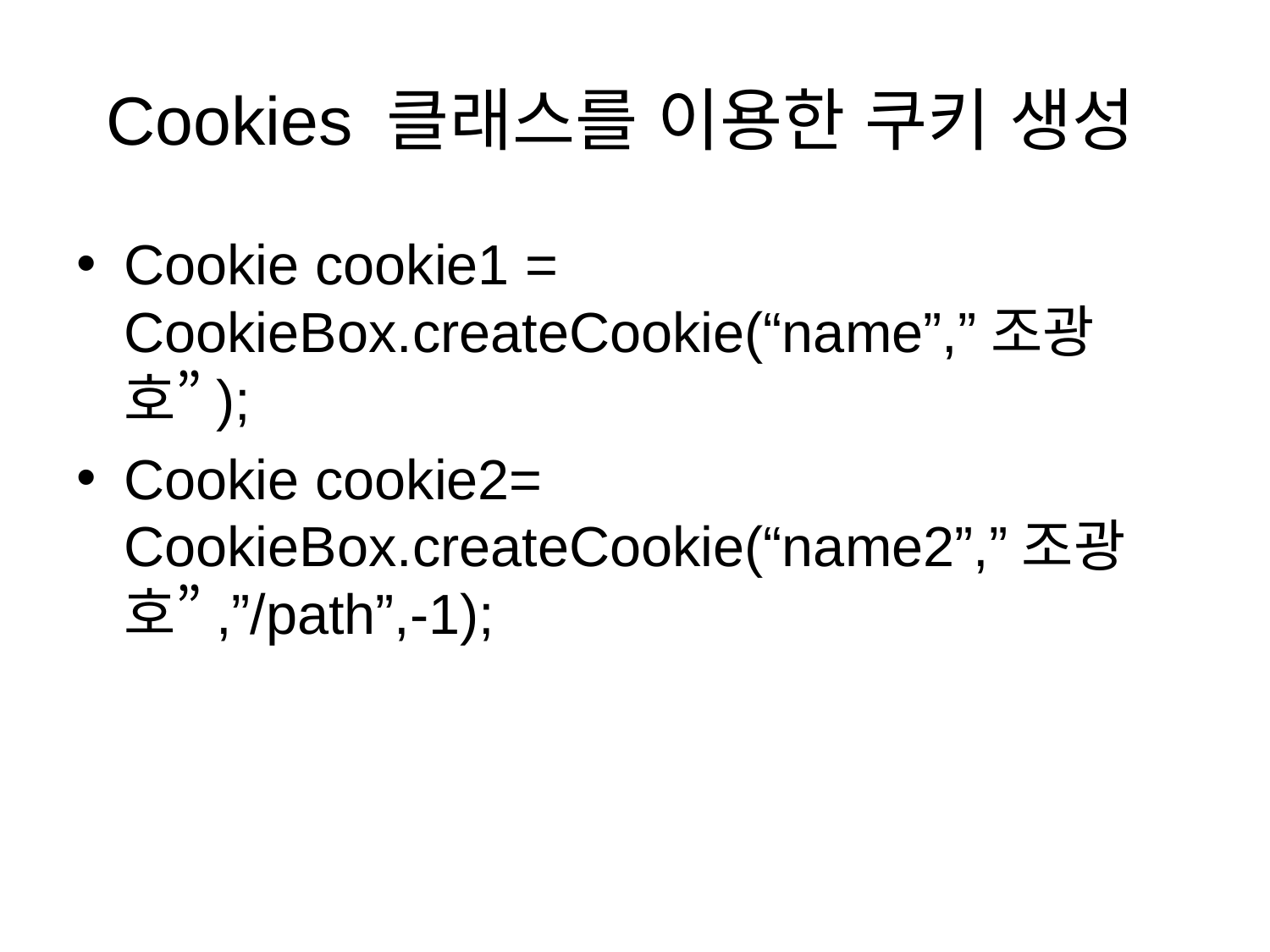

# Cookies 클래스를 이용한 쿠키 생성
Cookie cookie1 = CookieBox.createCookie(“name”,”조광호”);
Cookie cookie2= CookieBox.createCookie(“name2”,”조광호”,”/path”,-1);